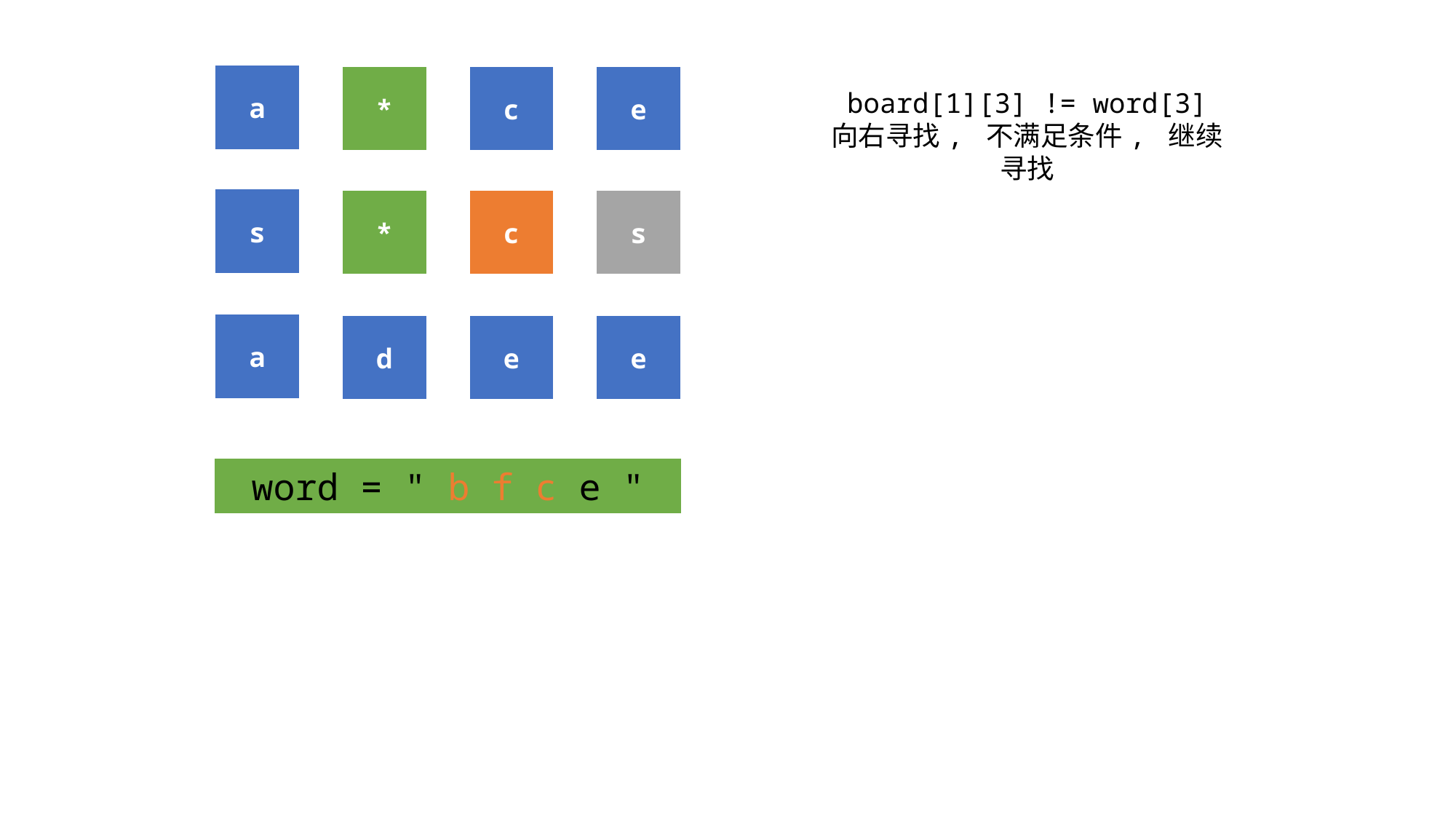

| a |
| --- |
| \* |
| --- |
| c |
| --- |
| e |
| --- |
board[1][3] != word[3]
向右寻找, 不满足条件, 继续寻找
| s |
| --- |
| \* |
| --- |
| c |
| --- |
| s |
| --- |
| a |
| --- |
| e |
| --- |
| d |
| --- |
| e |
| --- |
word = " b f c e "